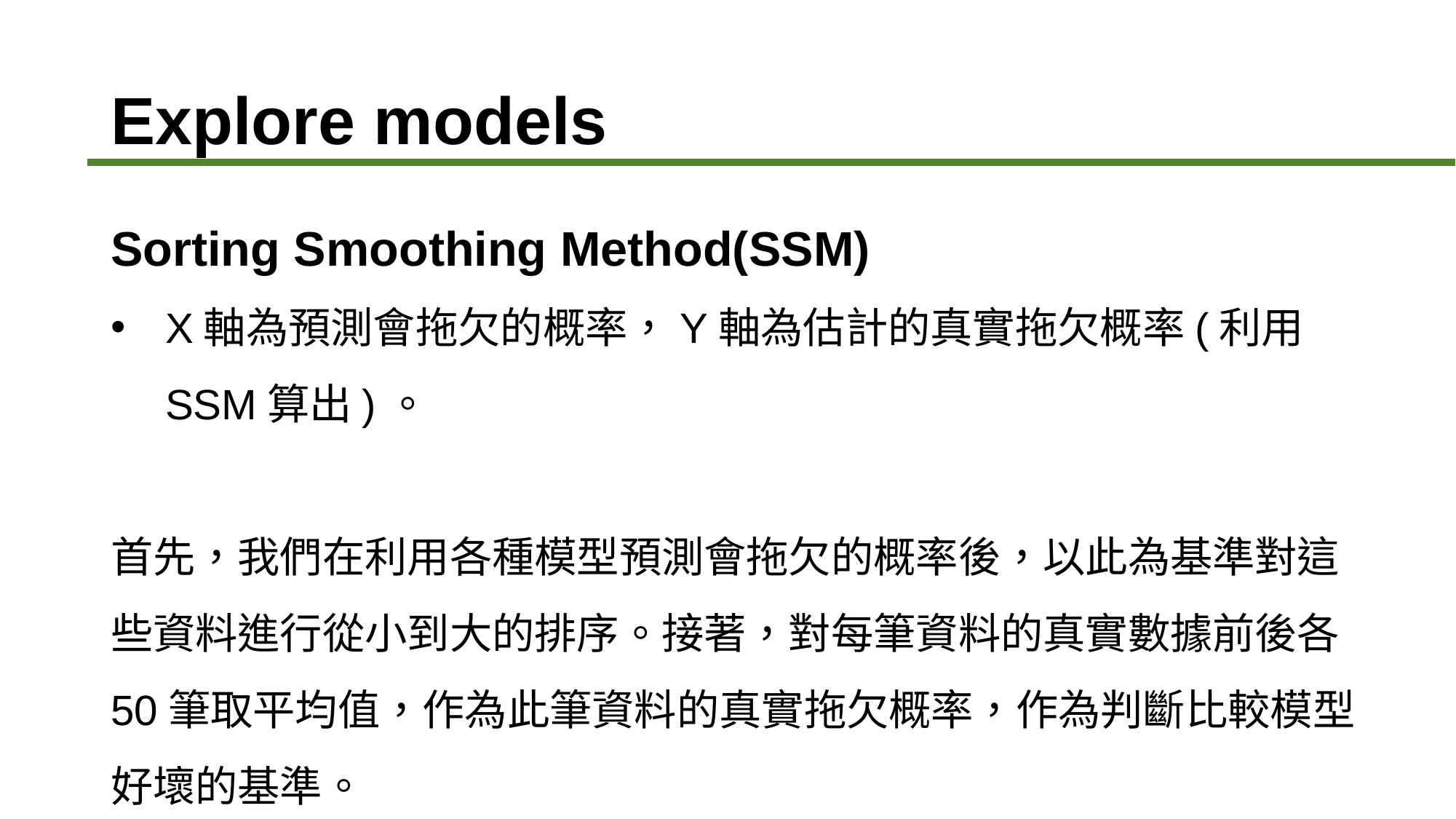

# Explore models
Sorting Smoothing Method(SSM)
X軸為預測會拖欠的概率，Y軸為估計的真實拖欠概率(利用SSM算出)。

首先，我們在利用各種模型預測會拖欠的概率後，以此為基準對這些資料進行從小到大的排序。接著，對每筆資料的真實數據前後各50筆取平均值，作為此筆資料的真實拖欠概率，作為判斷比較模型好壞的基準。